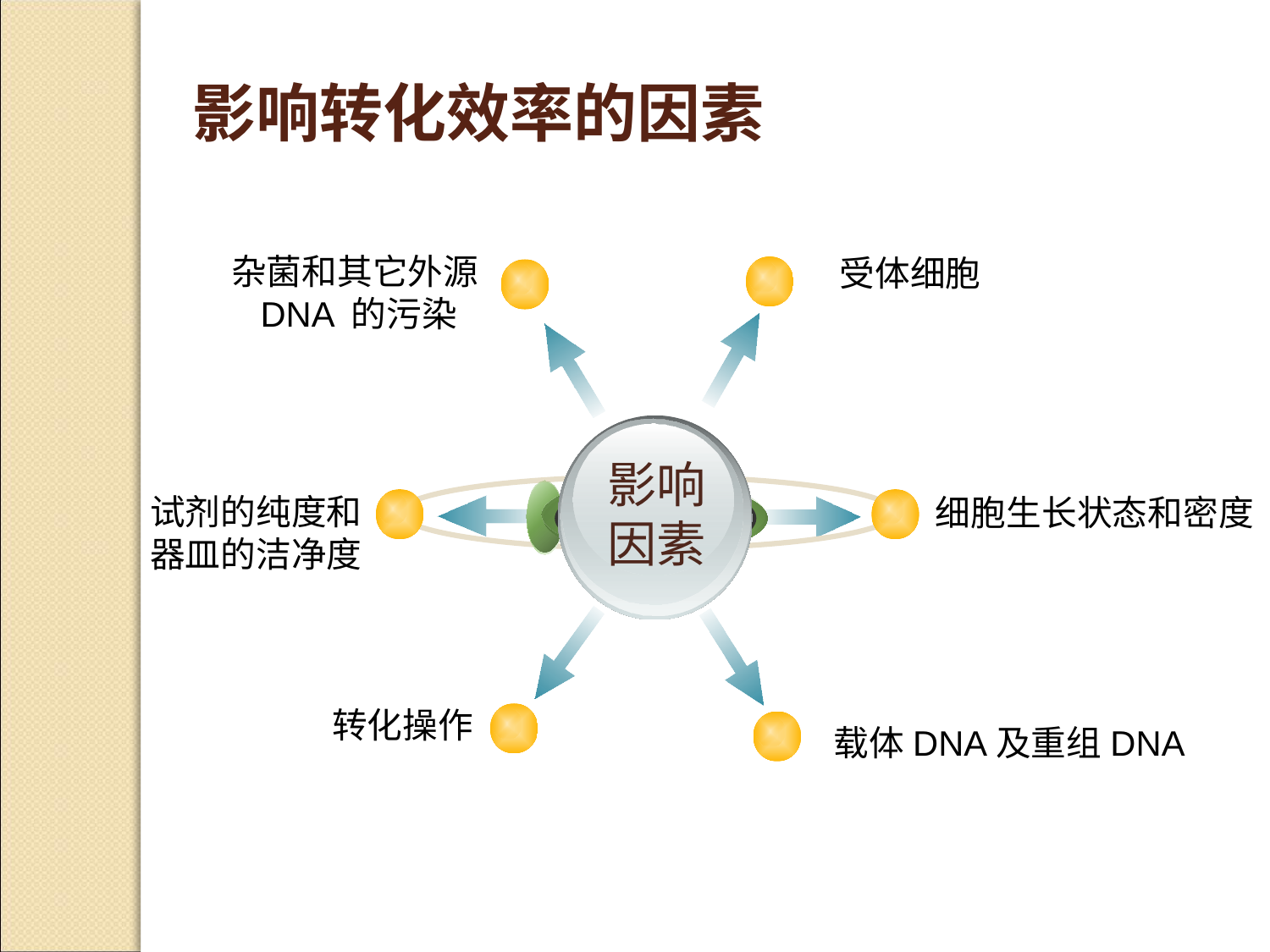

影响转化效率的因素
杂菌和其它外源
DNA 的污染
受体细胞

影响
因素

试剂的纯度和
器皿的洁净度
细胞生长状态和密度

转化操作

载体DNA及重组DNA